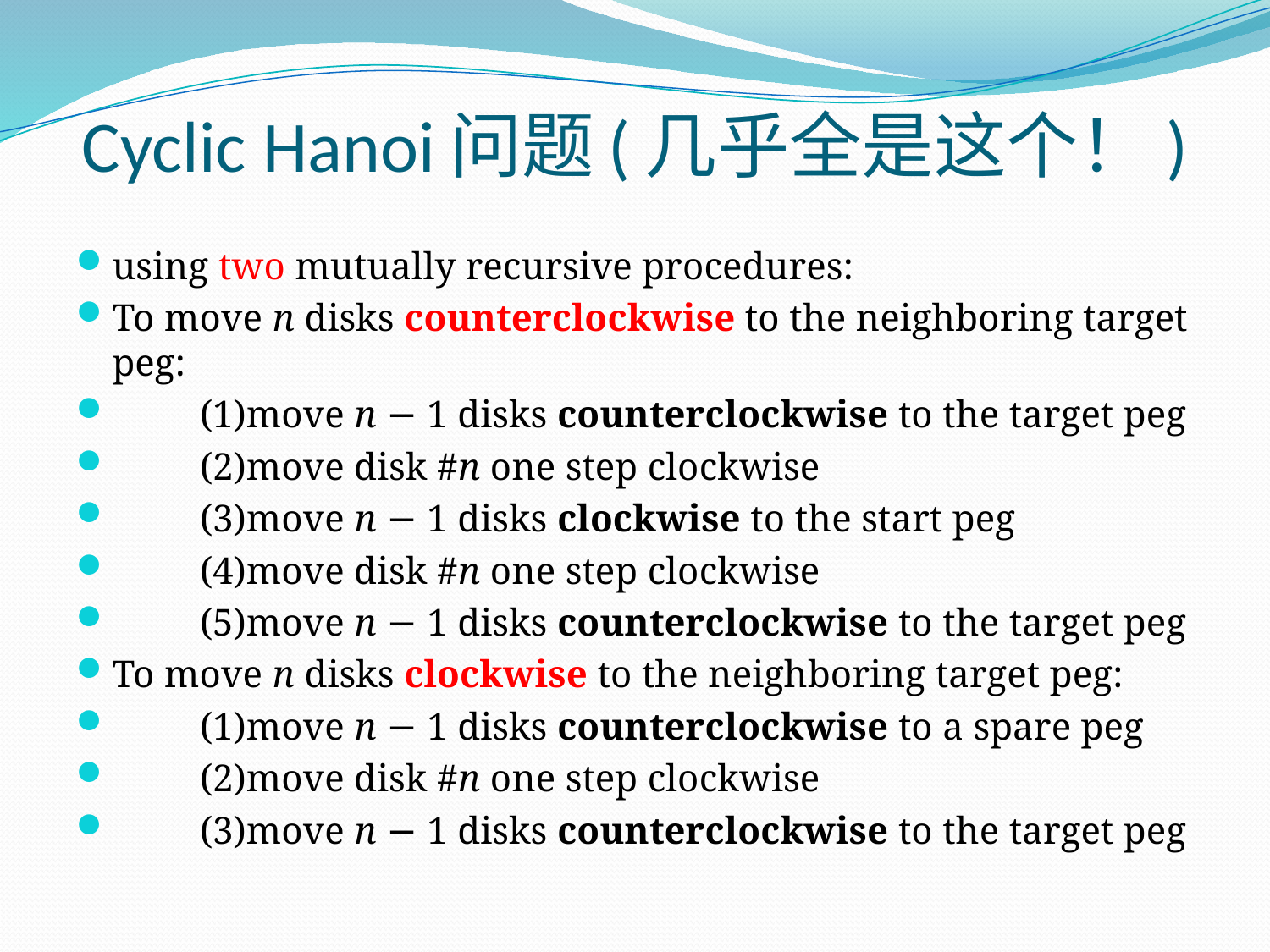

# Cyclic Hanoi问题(几乎全是这个！)
using two mutually recursive procedures:
To move n disks counterclockwise to the neighboring target peg:
         (1)move n − 1 disks counterclockwise to the target peg
         (2)move disk #n one step clockwise
         (3)move n − 1 disks clockwise to the start peg
         (4)move disk #n one step clockwise
         (5)move n − 1 disks counterclockwise to the target peg
To move n disks clockwise to the neighboring target peg:
         (1)move n − 1 disks counterclockwise to a spare peg
         (2)move disk #n one step clockwise
         (3)move n − 1 disks counterclockwise to the target peg